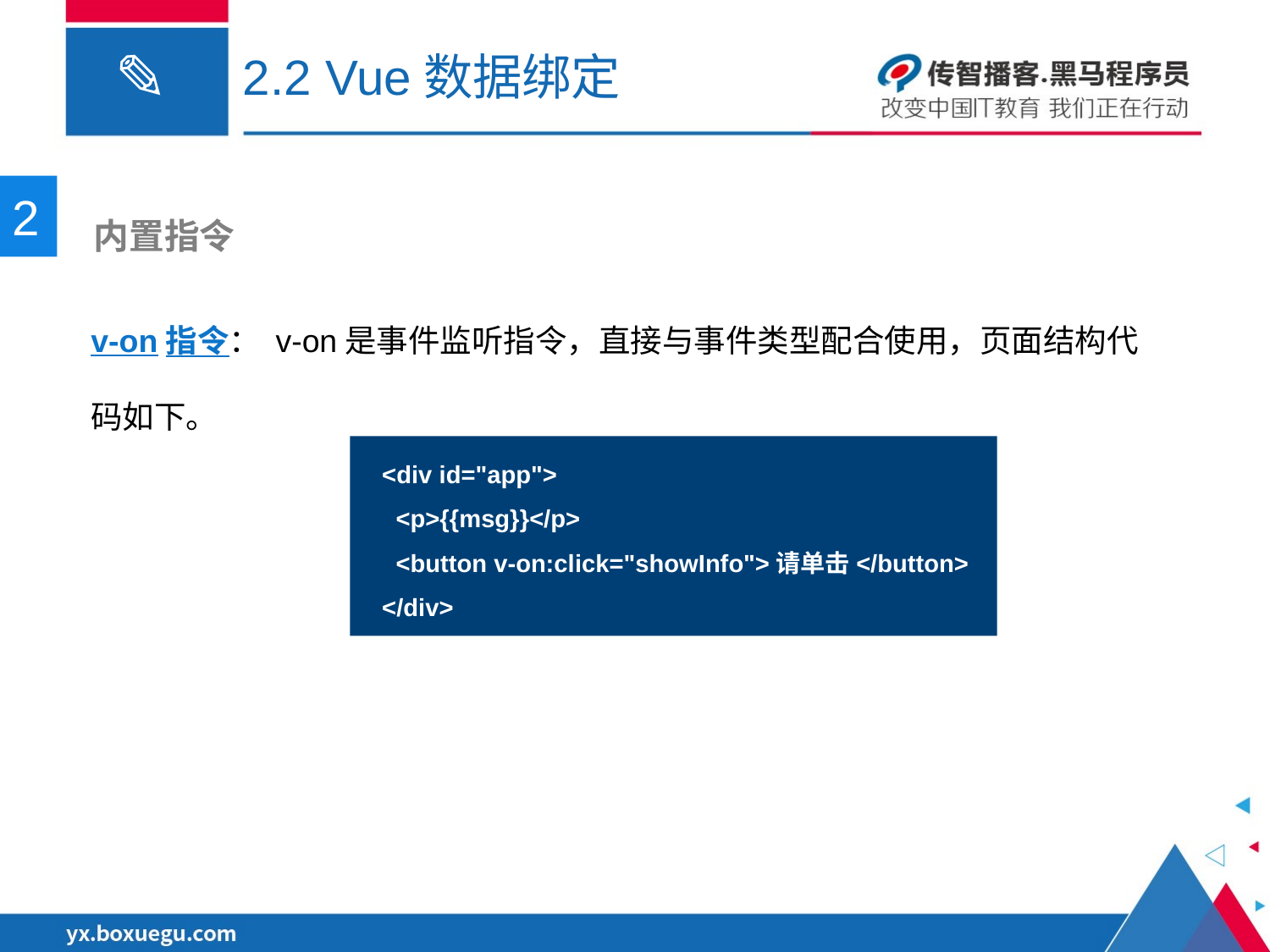

# 2.2 Vue数据绑定

2
  内置指令
v-on指令： v-on是事件监听指令，直接与事件类型配合使用，页面结构代码如下。

<div id="app">
  <p>{{msg}}</p>
  <button v-on:click="showInfo">请单击</button>
</div>